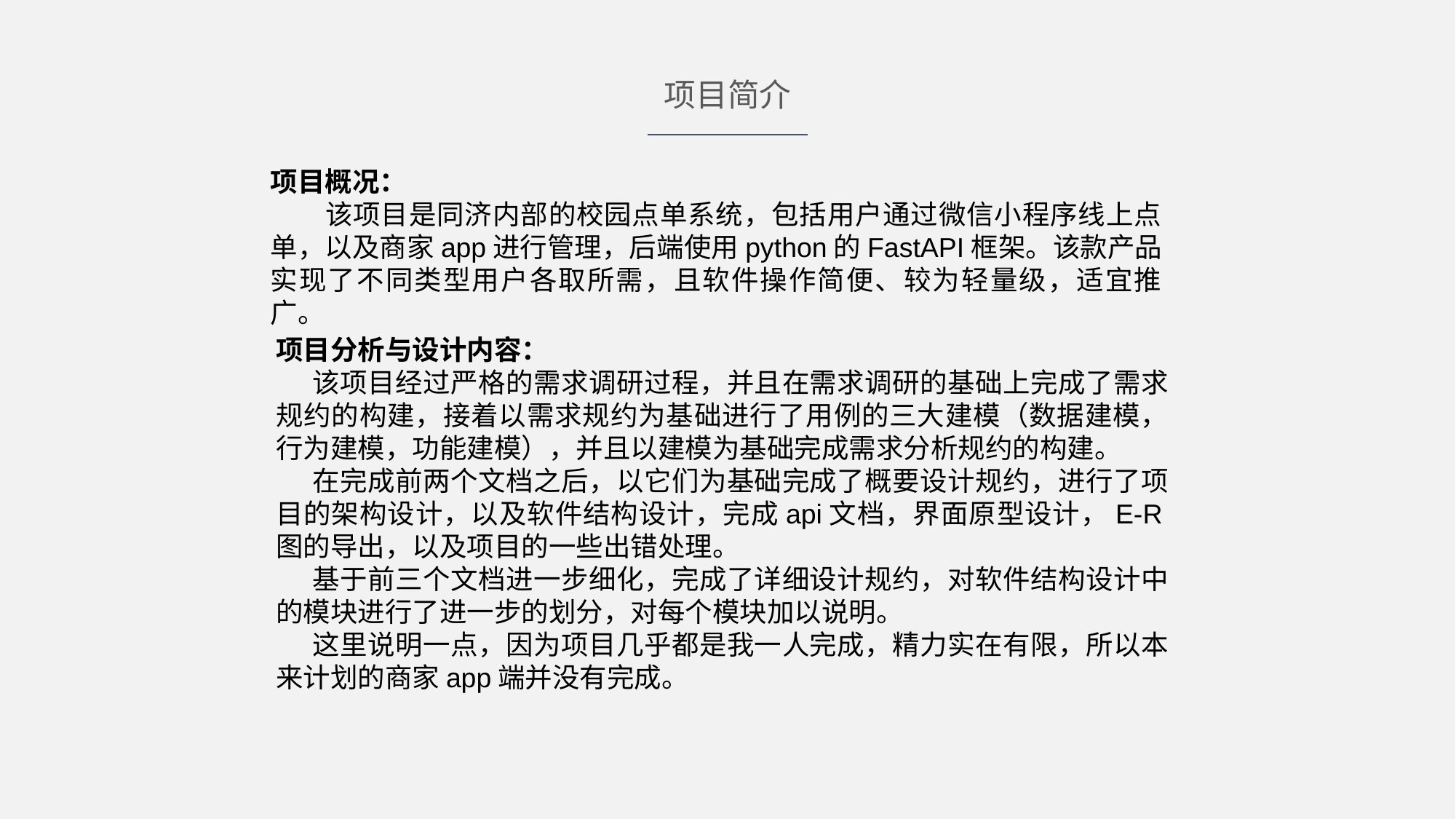

项目简介

项目概况：
       该项目是同济内部的校园点单系统，包括用户通过微信小程序线上点单，以及商家app进行管理，后端使用python的FastAPI框架。该款产品实现了不同类型用户各取所需，且软件操作简便、较为轻量级，适宜推广。
项目分析与设计内容：
该项目经过严格的需求调研过程，并且在需求调研的基础上完成了需求规约的构建，接着以需求规约为基础进行了用例的三大建模（数据建模，行为建模，功能建模），并且以建模为基础完成需求分析规约的构建。
在完成前两个文档之后，以它们为基础完成了概要设计规约，进行了项目的架构设计，以及软件结构设计，完成api文档，界面原型设计，E-R图的导出，以及项目的一些出错处理。
基于前三个文档进一步细化，完成了详细设计规约，对软件结构设计中的模块进行了进一步的划分，对每个模块加以说明。
这里说明一点，因为项目几乎都是我一人完成，精力实在有限，所以本来计划的商家app端并没有完成。